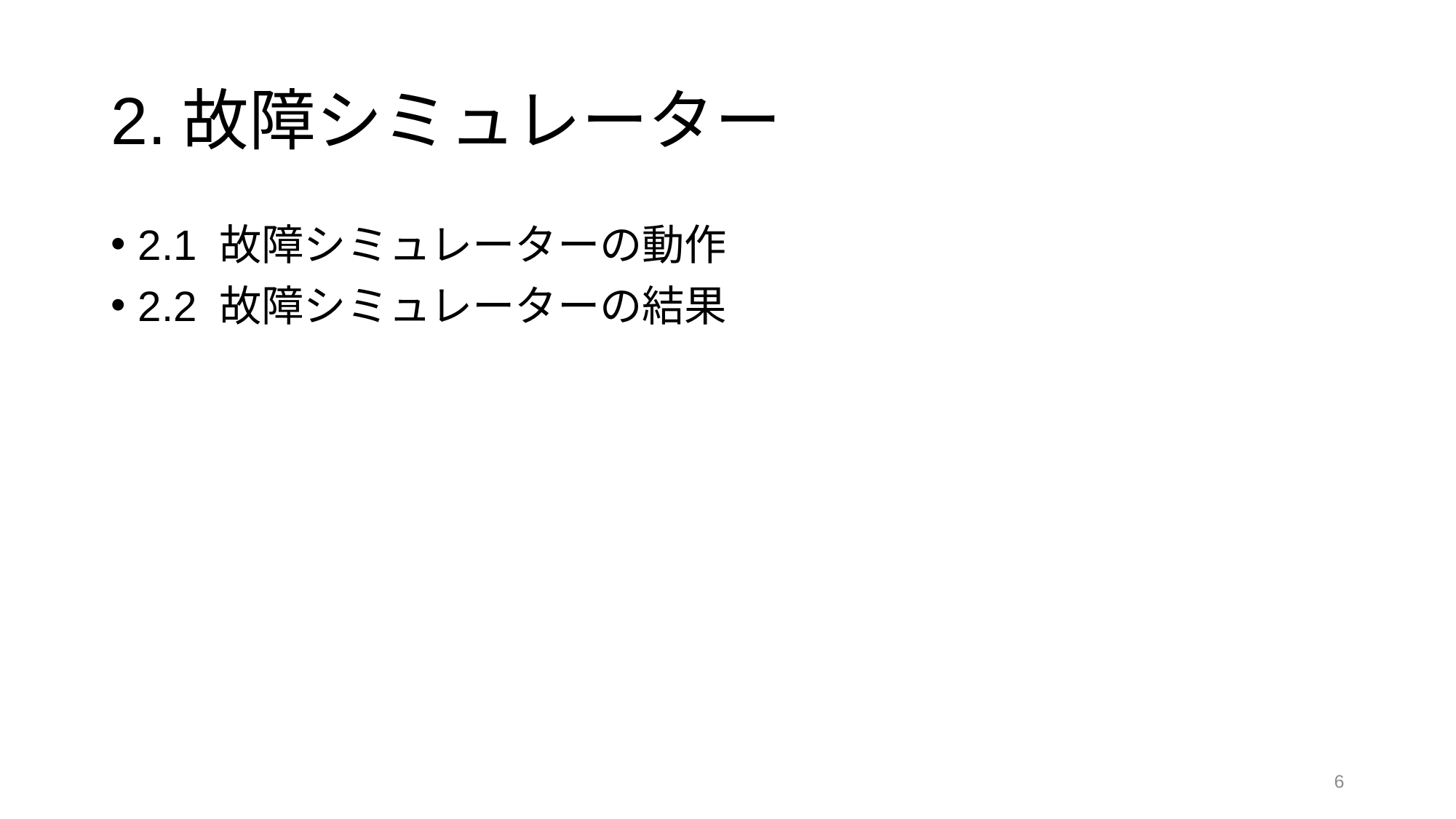

# 2.故障シミュレーター
2.1 故障シミュレーターの動作
2.2 故障シミュレーターの結果

6